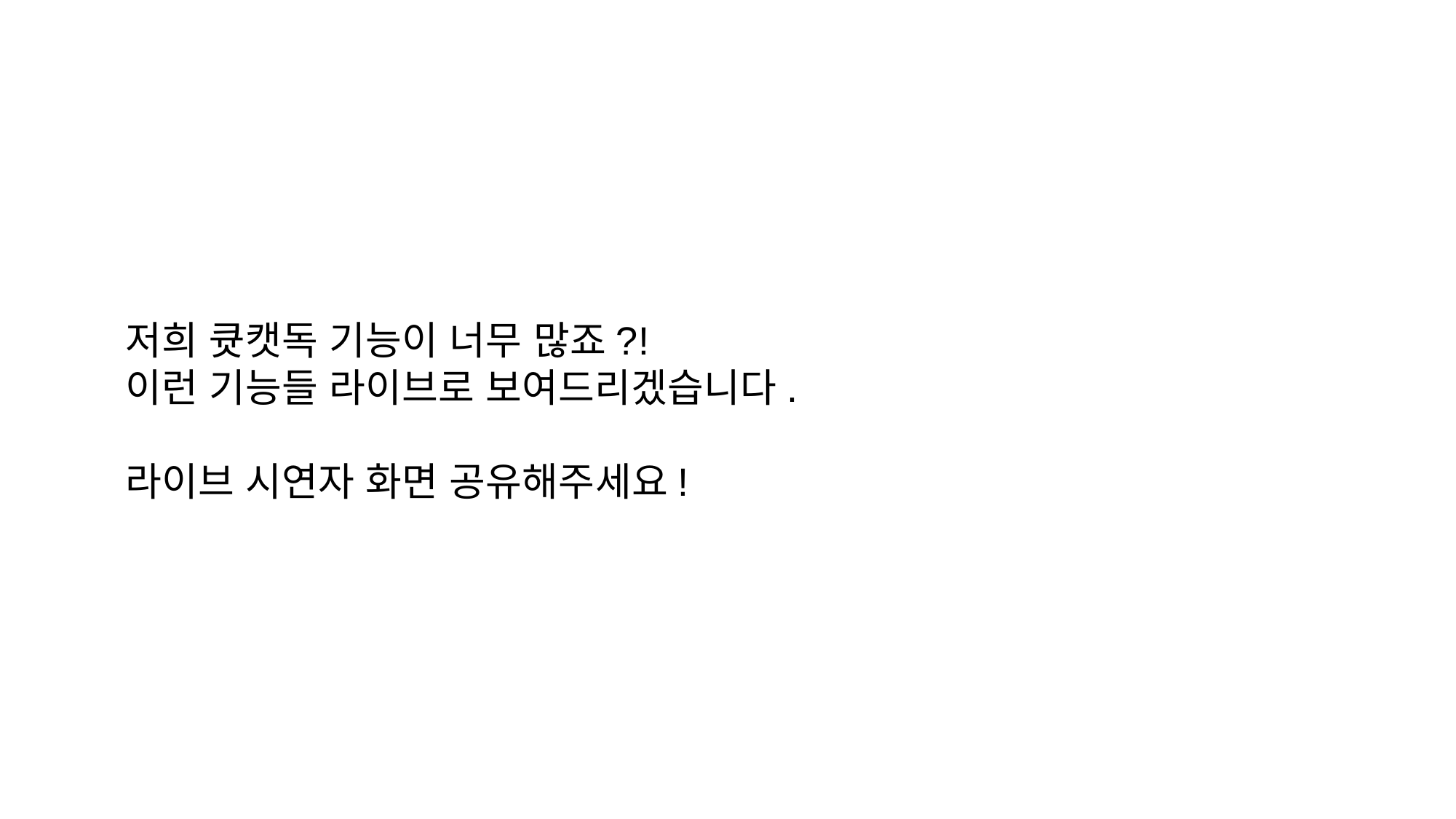

저희 큣캣독 기능이 너무 많죠?!
이런 기능들 라이브로 보여드리겠습니다.

라이브 시연자 화면 공유해주세요!